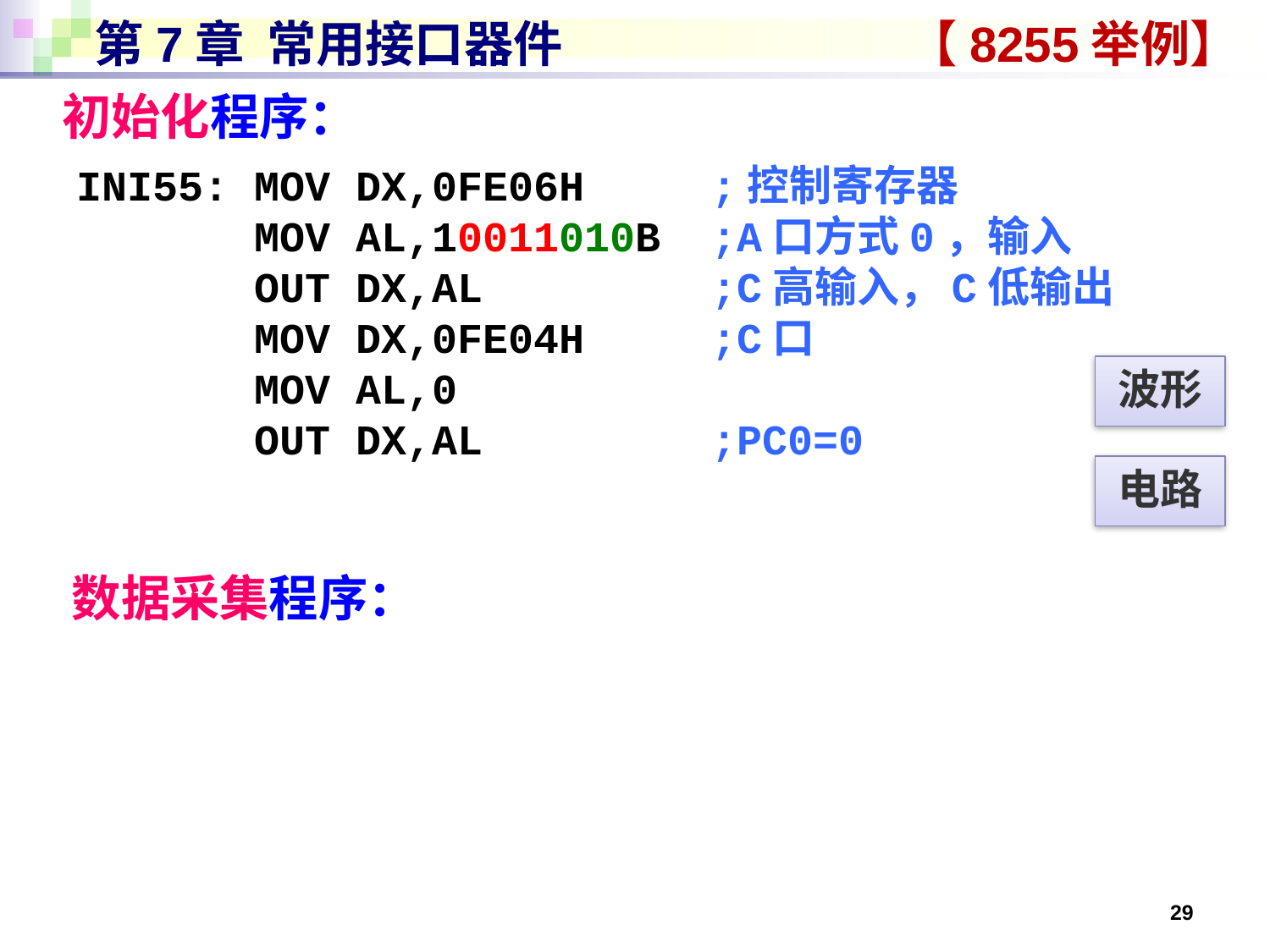

# 第7章  常用接口器件
【8255举例】
初始化程序：
INI55: MOV DX,0FE06H     ;控制寄存器
       MOV AL,10011010B  ;A口方式0，输入
       OUT DX,AL         ;C高输入，C低输出
       MOV DX,0FE04H     ;C口
       MOV AL,0
       OUT DX,AL         ;PC0=0
波形
电路
数据采集程序：
29